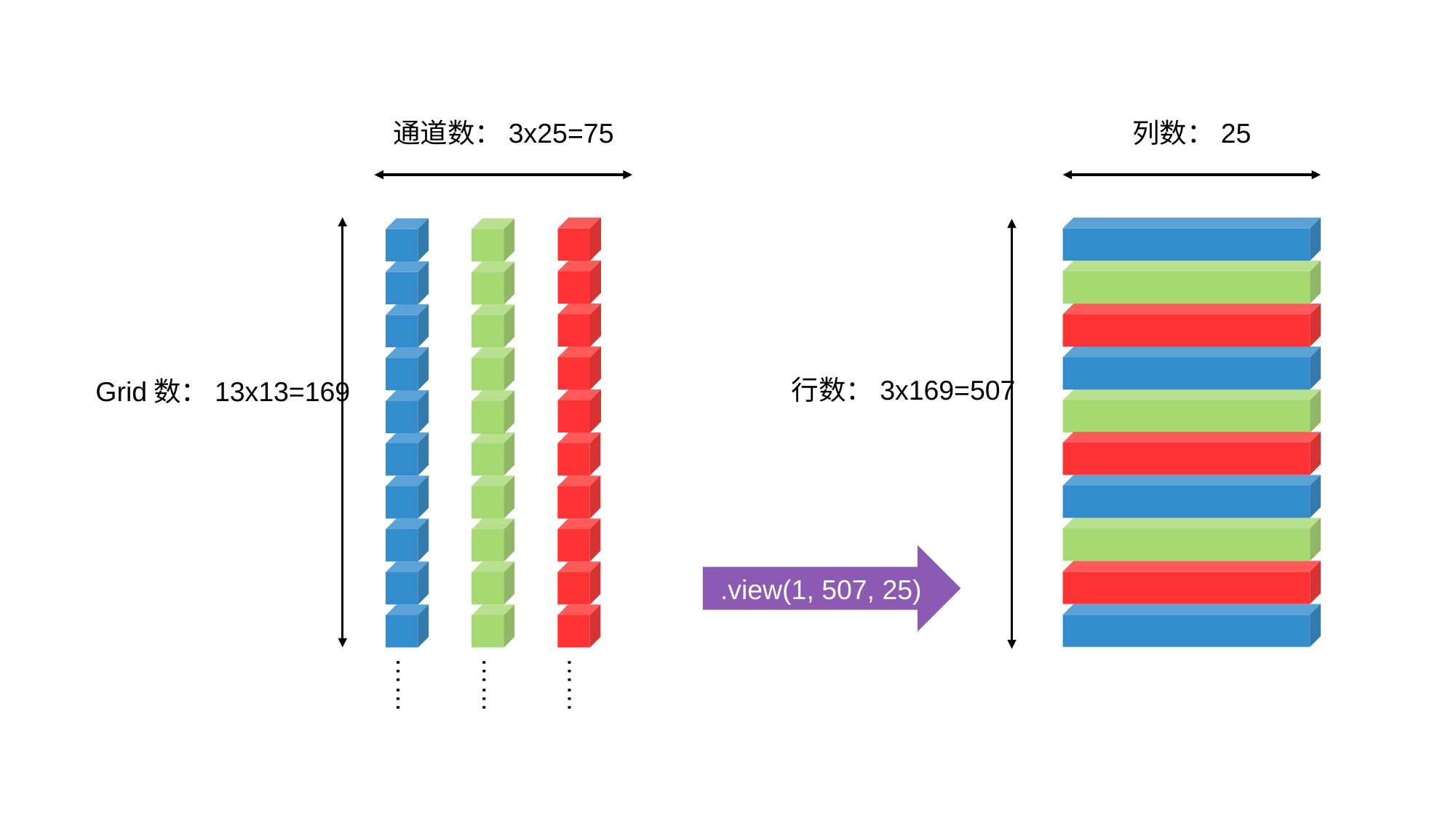

通道数：3x25=75
列数：25

行数：3x169=507
Grid数：13x13=169

.view(1, 507, 25)

……
……
……